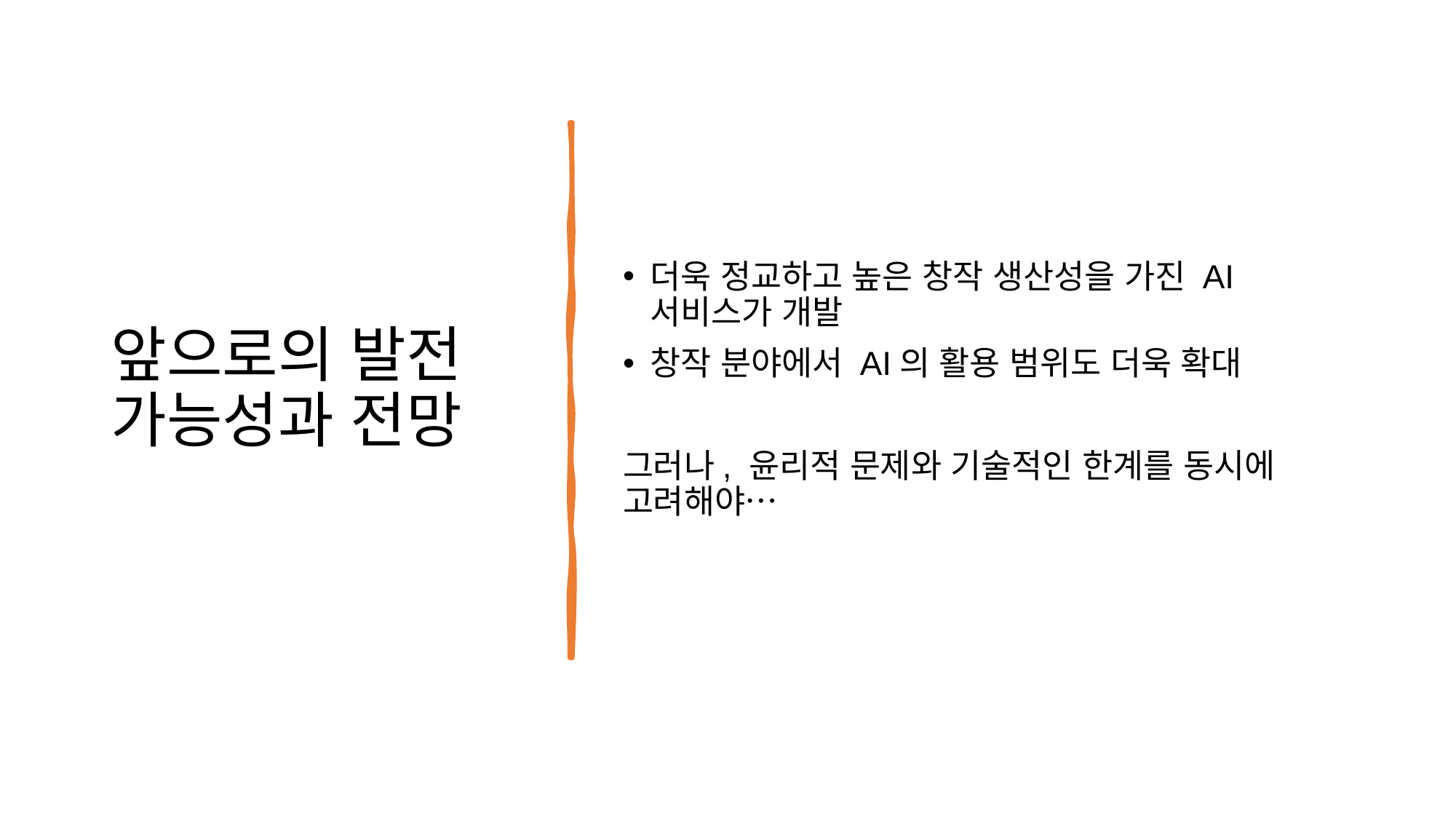

# 앞으로의 발전 가능성과 전망
더욱 정교하고 높은 창작 생산성을 가진 AI 서비스가 개발
창작 분야에서 AI의 활용 범위도 더욱 확대

그러나, 윤리적 문제와 기술적인 한계를 동시에 고려해야…